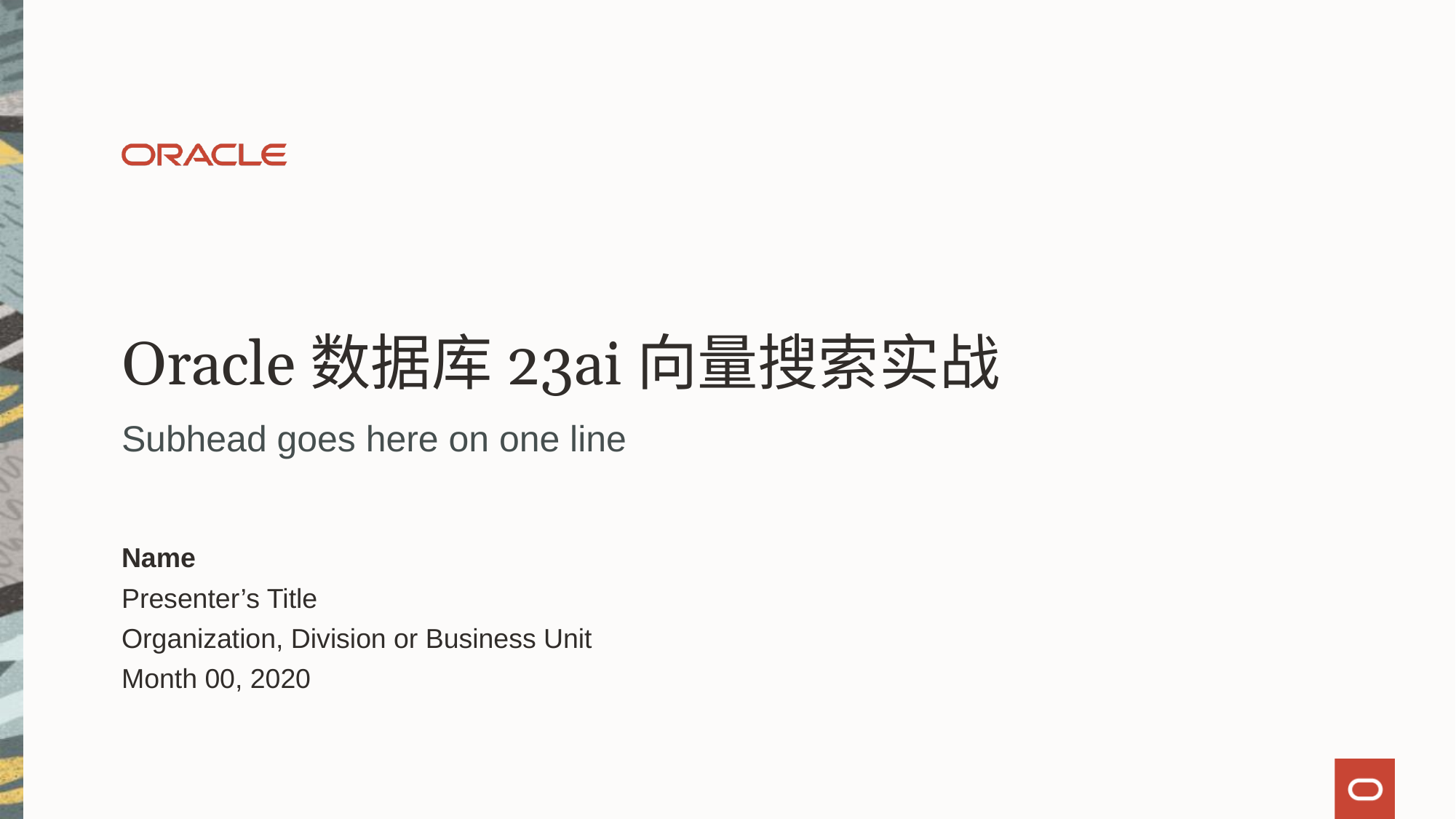

# Oracle数据库23ai向量搜索实战
Subhead goes here on one line
Name
Presenter’s Title
Organization, Division or Business Unit
Month 00, 2020